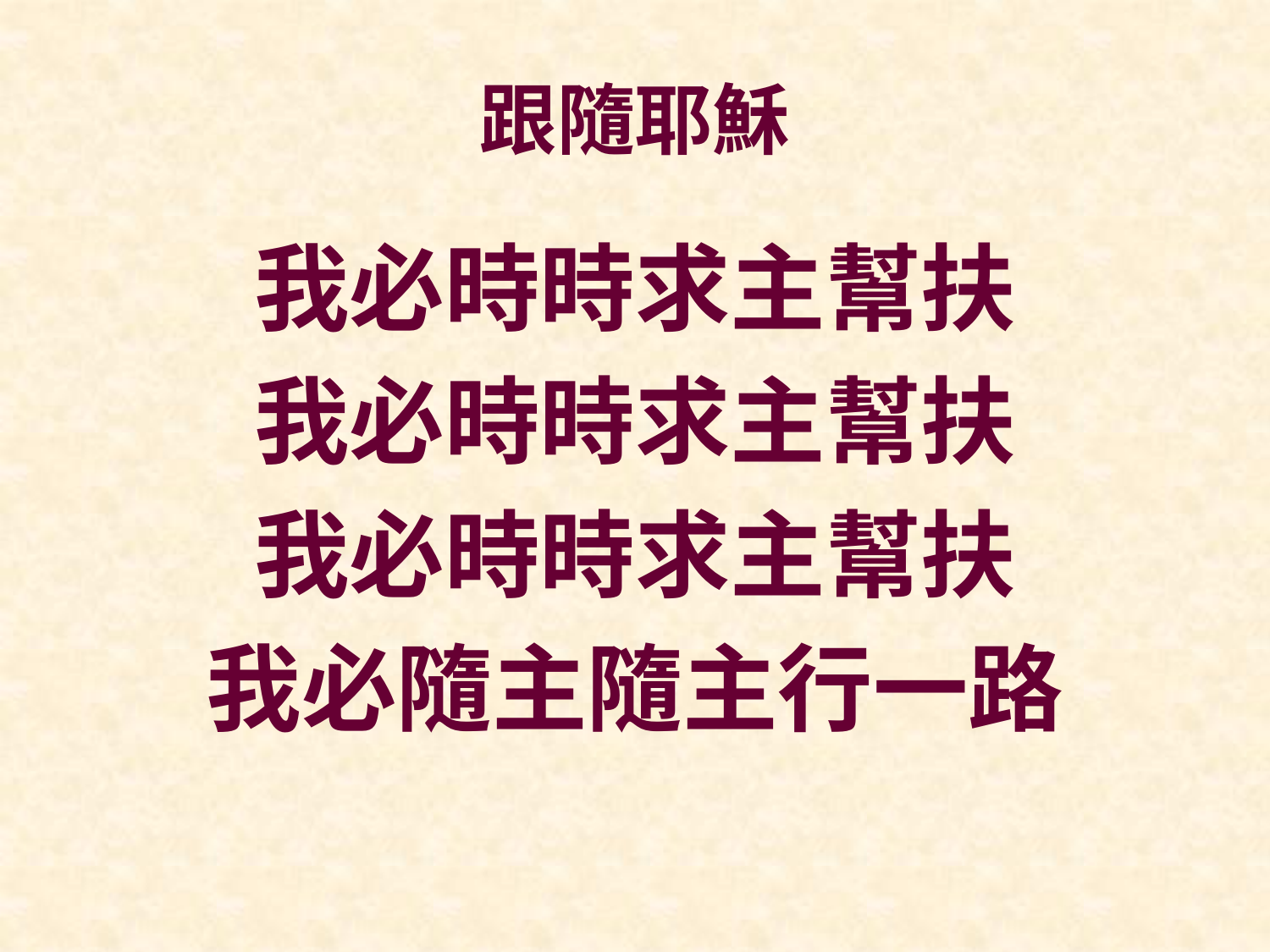

# 跟隨耶穌
我必時時求主幫扶
我必時時求主幫扶
我必時時求主幫扶
我必隨主隨主行一路